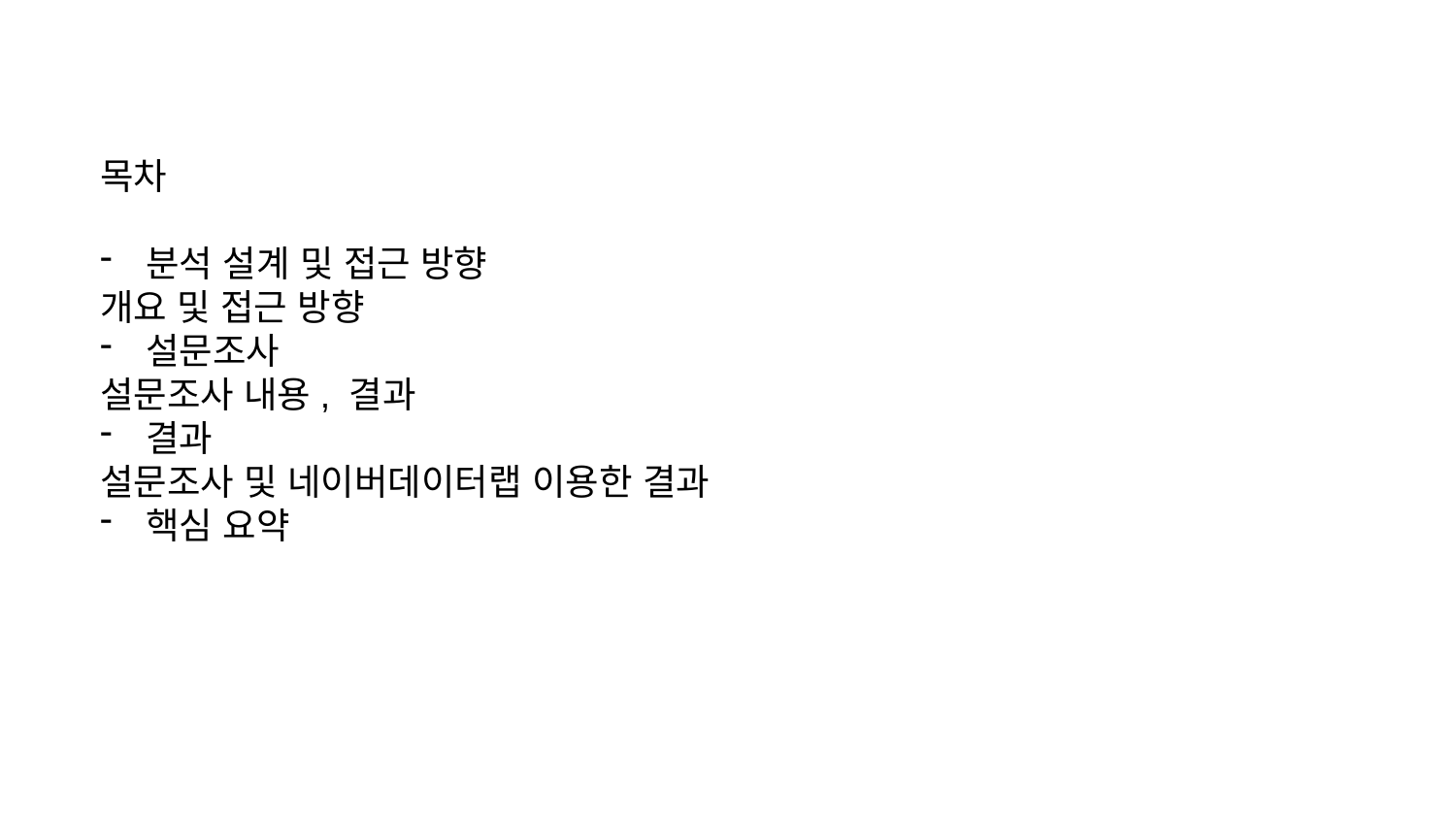

목차

분석 설계 및 접근 방향
개요 및 접근 방향
설문조사
설문조사 내용, 결과
결과
설문조사 및 네이버데이터랩 이용한 결과
핵심 요약